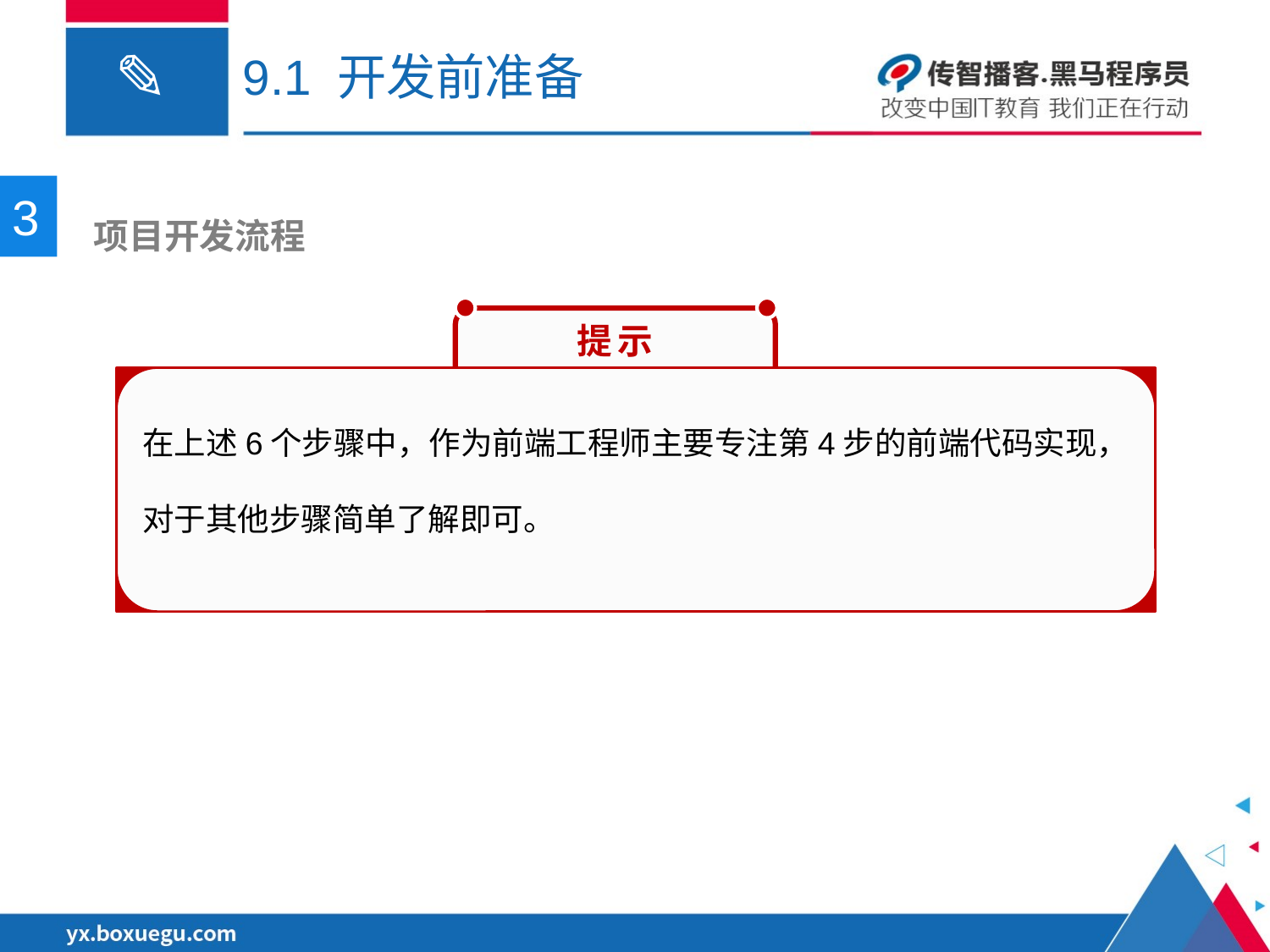

# 9.1 开发前准备

3
  项目开发流程

　提示

在上述6个步骤中，作为前端工程师主要专注第4步的前端代码实现，对于其他步骤简单了解即可。